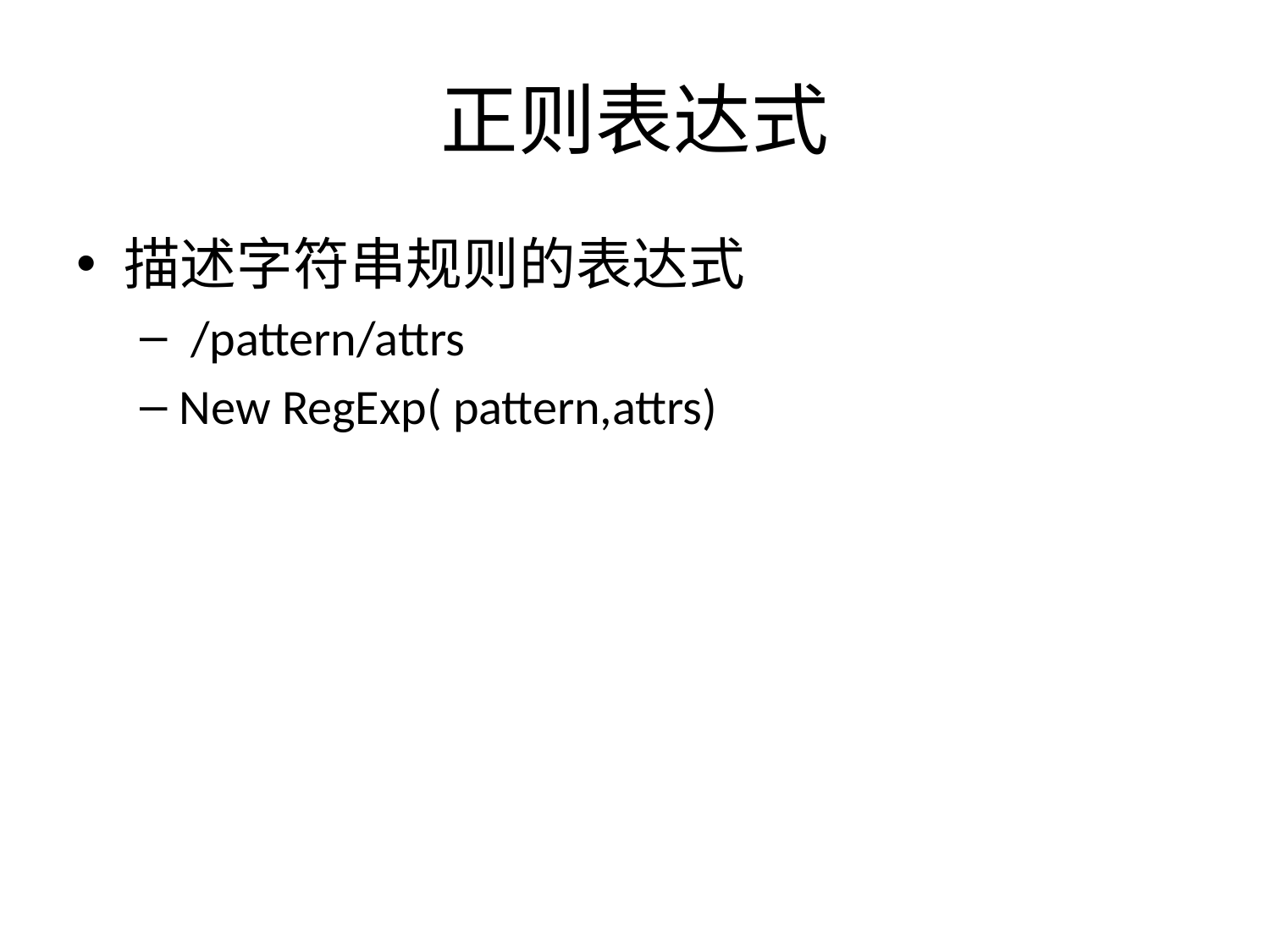

# 正则表达式
描述字符串规则的表达式
 /pattern/attrs
New RegExp( pattern,attrs)